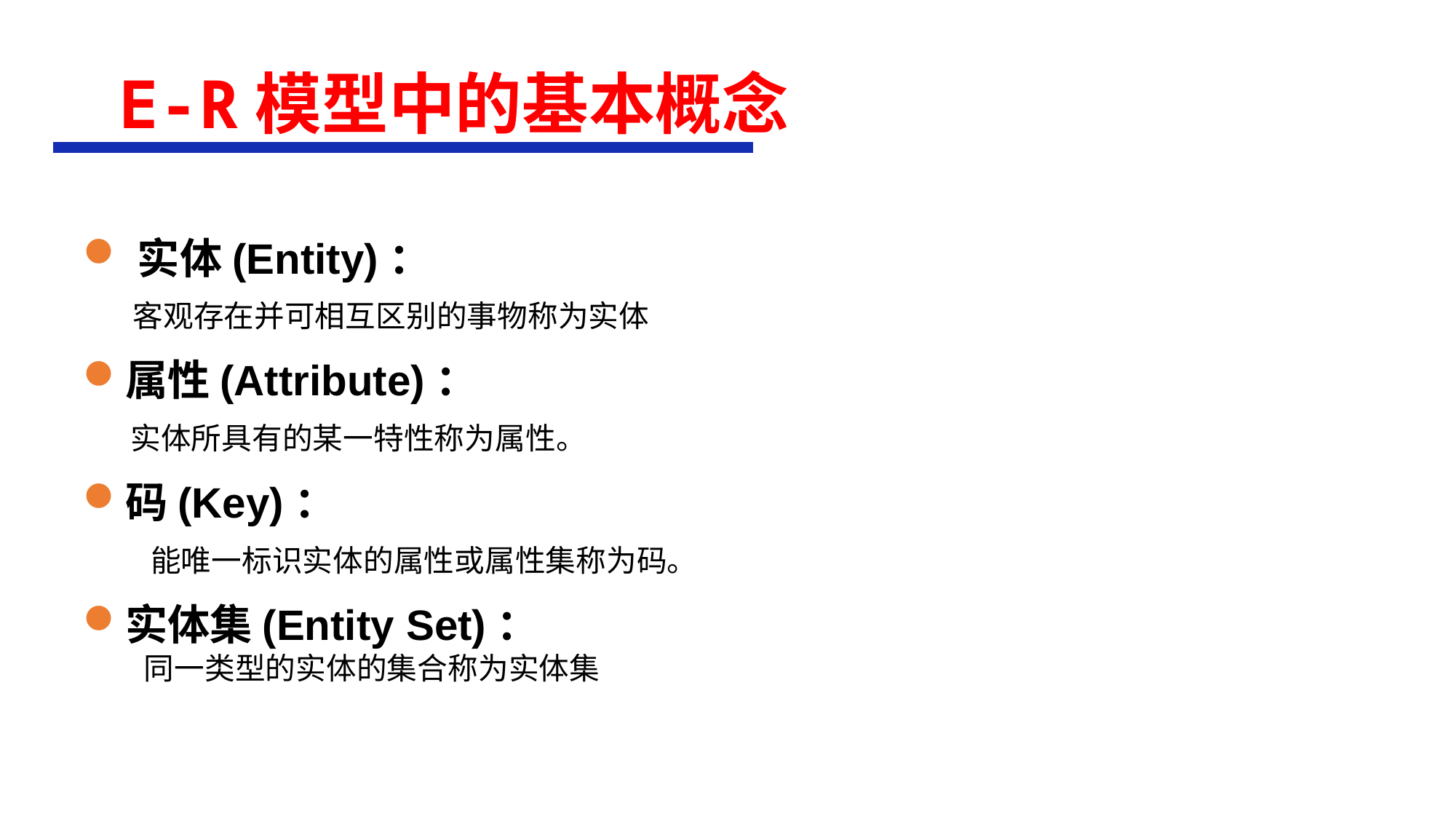

# E-R模型中的基本概念
实体(Entity)：
       客观存在并可相互区别的事物称为实体
属性(Attribute)：
      实体所具有的某一特性称为属性。
码(Key)：
         能唯一标识实体的属性或属性集称为码。
实体集(Entity Set)：
        同一类型的实体的集合称为实体集